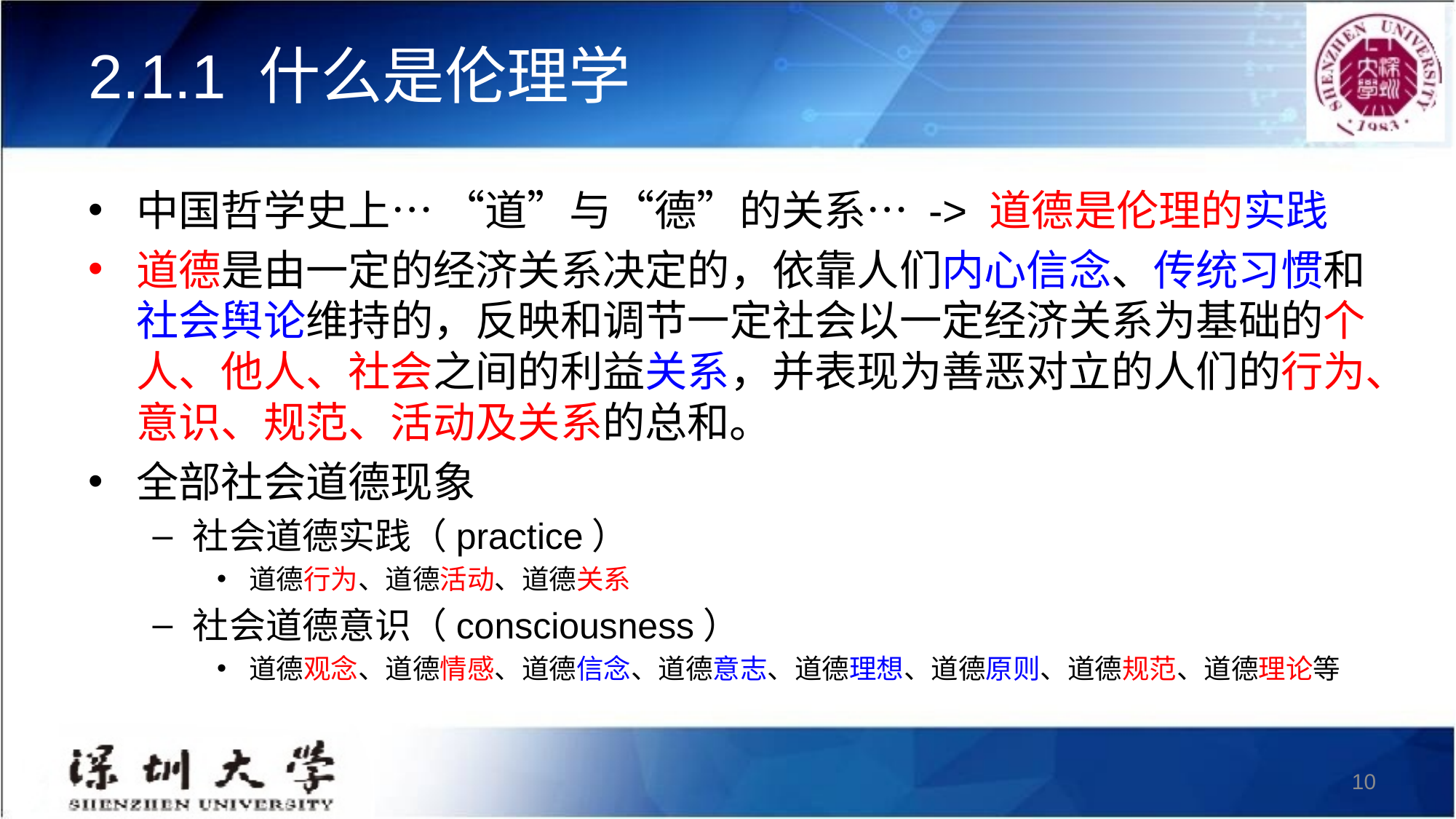

# 2.1.1 什么是伦理学
中国哲学史上… “道”与“德”的关系… -> 道德是伦理的实践
道德是由一定的经济关系决定的，依靠人们内心信念、传统习惯和社会舆论维持的，反映和调节一定社会以一定经济关系为基础的个人、他人、社会之间的利益关系，并表现为善恶对立的人们的行为、意识、规范、活动及关系的总和。
全部社会道德现象
社会道德实践（practice）
道德行为、道德活动、道德关系
社会道德意识（consciousness）
道德观念、道德情感、道德信念、道德意志、道德理想、道德原则、道德规范、道德理论等
10